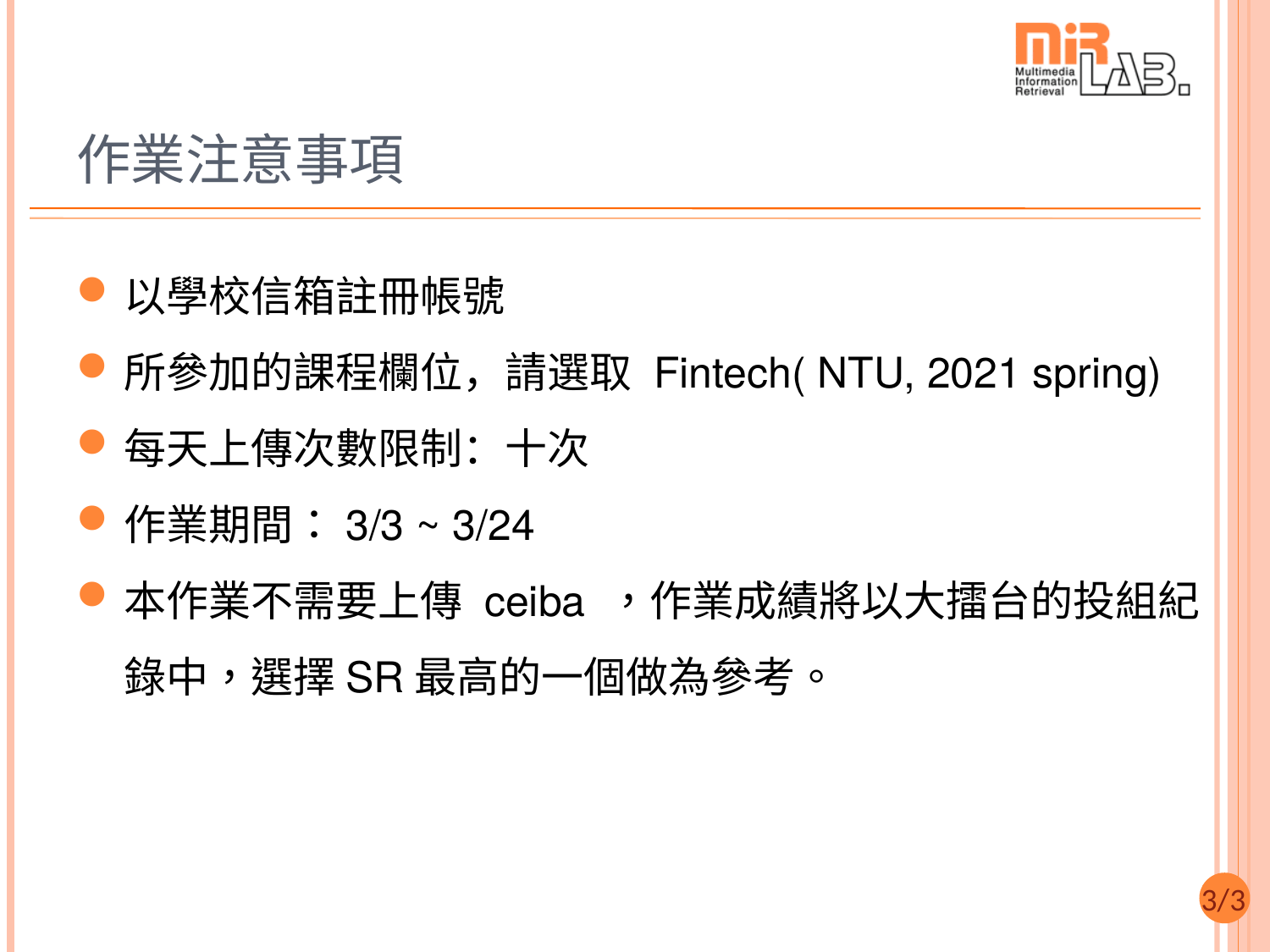

# 作業注意事項
以學校信箱註冊帳號
所參加的課程欄位，請選取 Fintech( NTU, 2021 spring)
每天上傳次數限制：十次
作業期間：3/3 ~ 3/24
本作業不需要上傳 ceiba ，作業成績將以大擂台的投組紀錄中，選擇SR最高的一個做為參考。